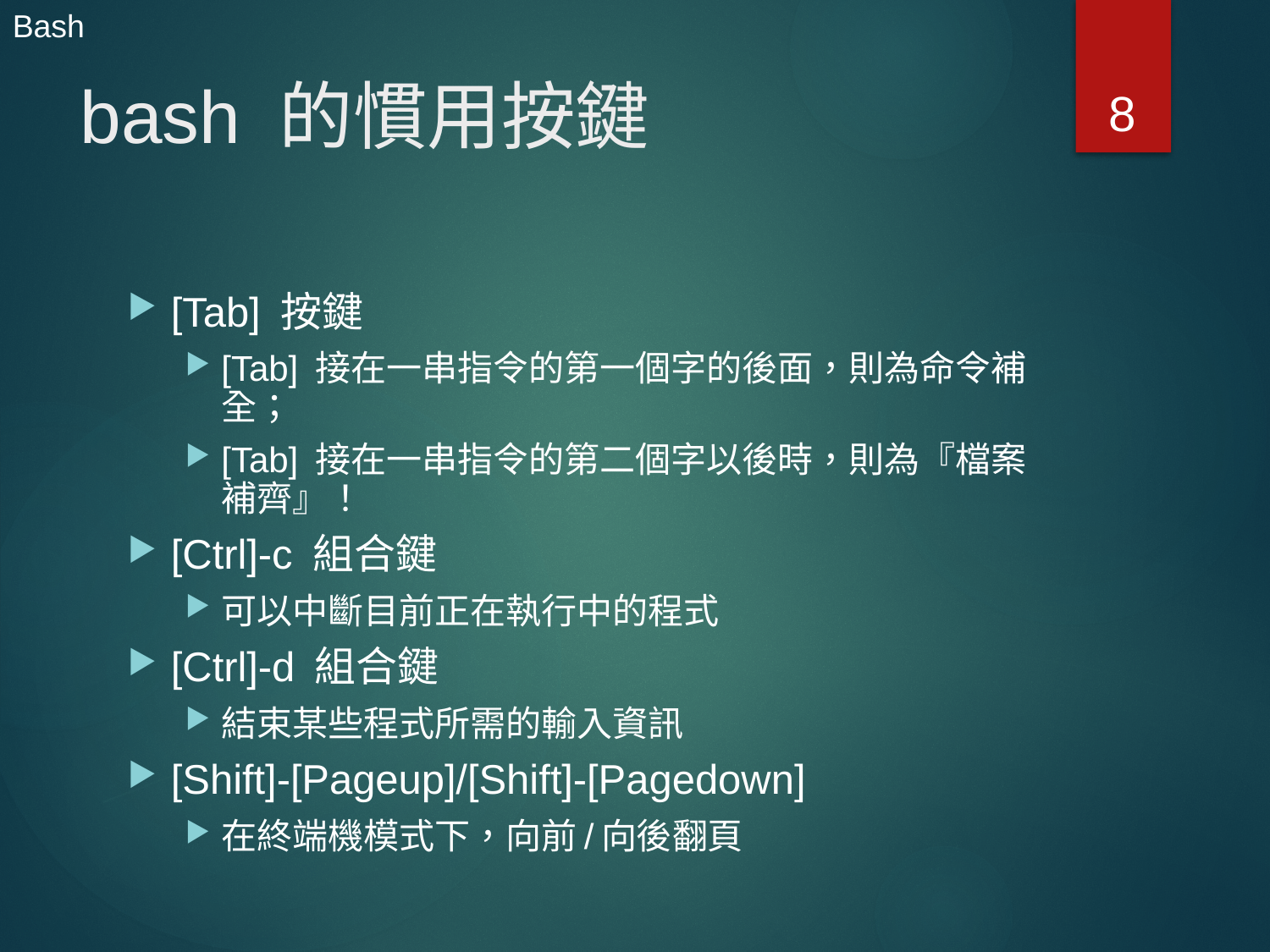

Bash
8
# bash 的慣用按鍵
[Tab] 按鍵
[Tab] 接在一串指令的第一個字的後面，則為命令補全；
[Tab] 接在一串指令的第二個字以後時，則為『檔案補齊』！
[Ctrl]-c 組合鍵
可以中斷目前正在執行中的程式
[Ctrl]-d 組合鍵
結束某些程式所需的輸入資訊
[Shift]-[Pageup]/[Shift]-[Pagedown]
在終端機模式下，向前/向後翻頁